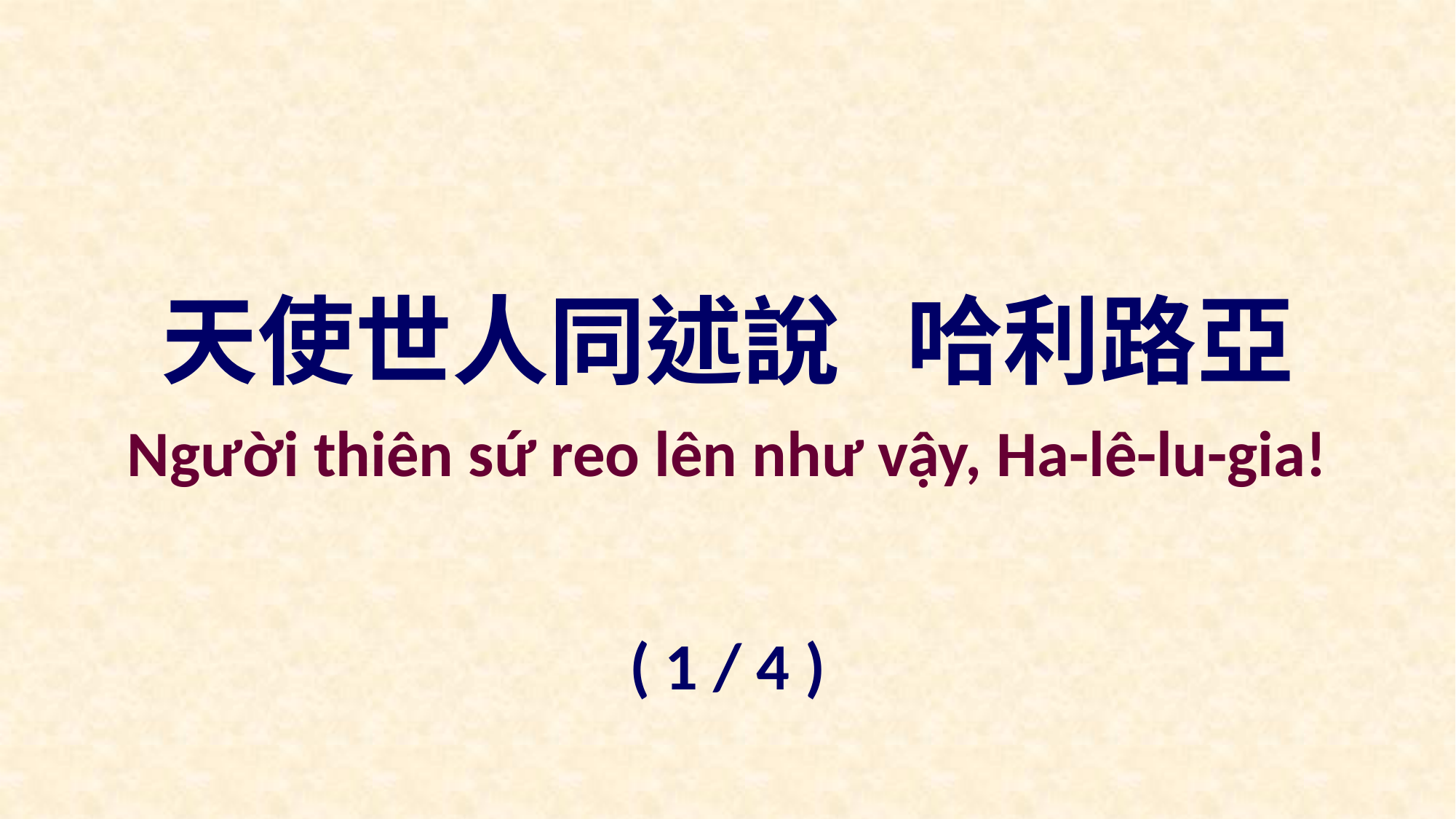

天使世人同述說   哈利路亞
Người thiên sứ reo lên như vậy, Ha-lê-lu-gia!
( 1 / 4 )